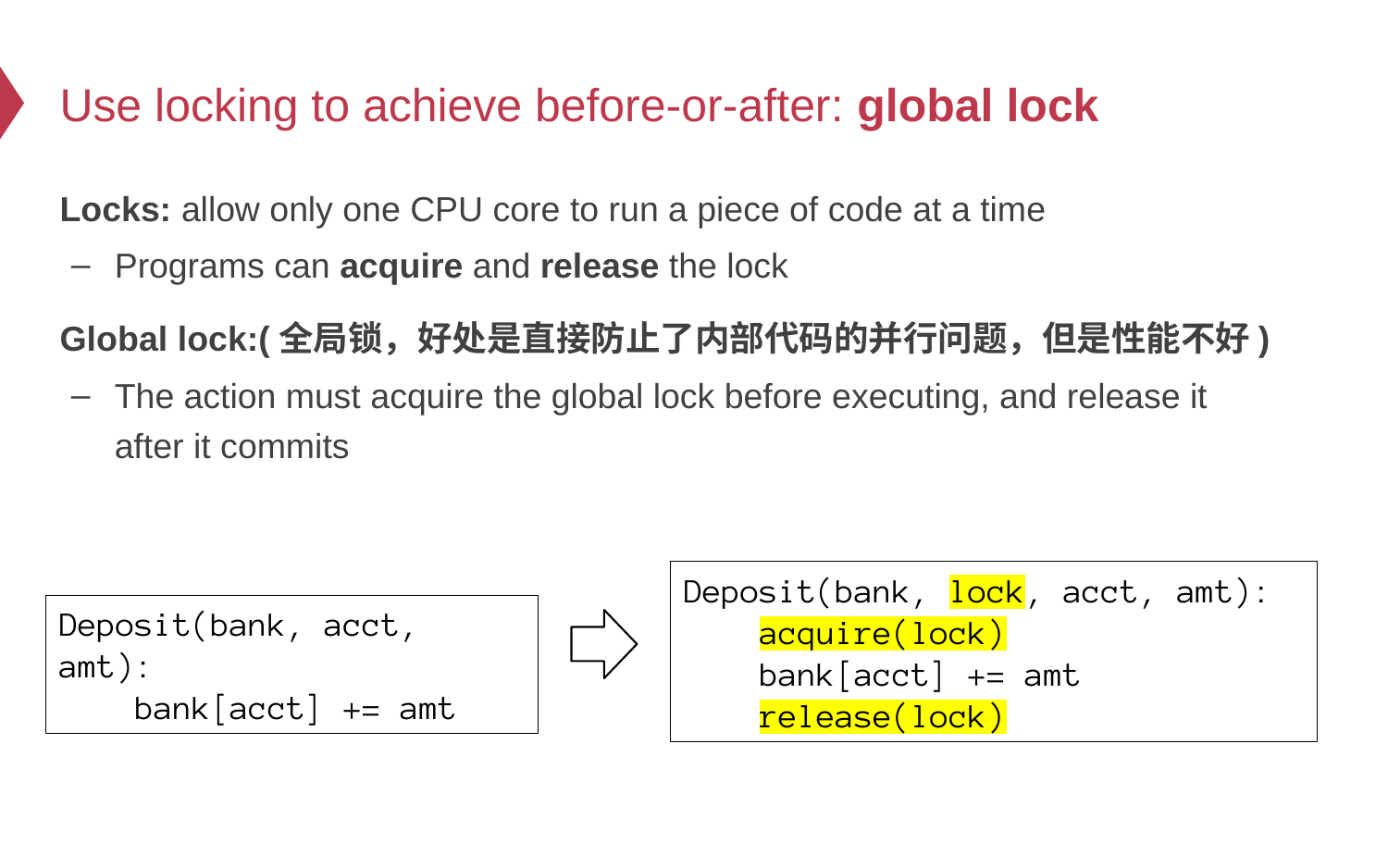

# Use locking to achieve before-or-after: global lock
Locks: allow only one CPU core to run a piece of code at a time
Programs can acquire and release the lock
Global lock:(全局锁，好处是直接防止了内部代码的并行问题，但是性能不好)
The action must acquire the global lock before executing, and release it after it commits

Deposit(bank, lock, acct, amt):
    acquire(lock)
    bank[acct] += amt
    release(lock)
Deposit(bank, acct, amt):
    bank[acct] += amt

27